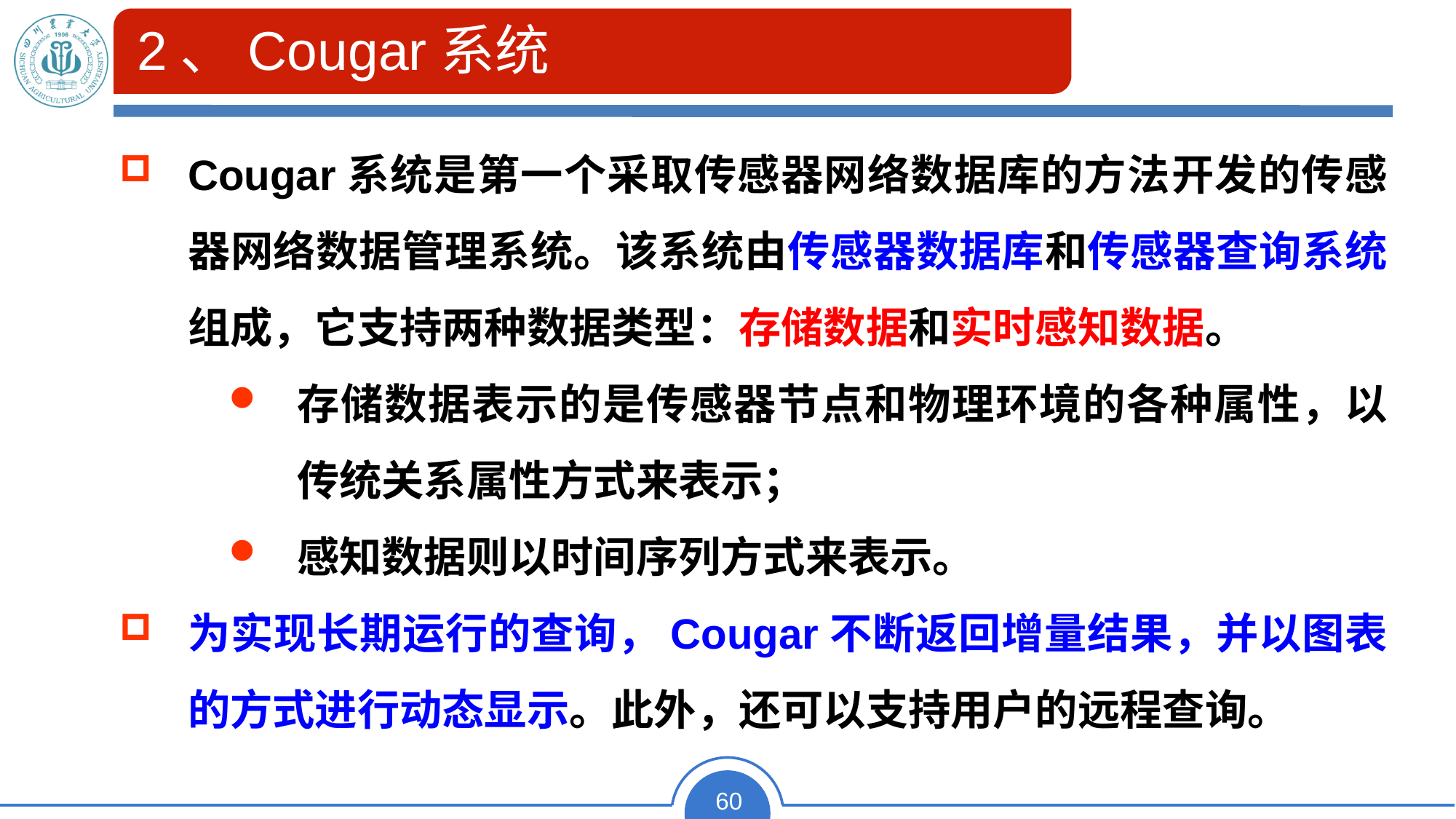

# 2、Cougar系统
Cougar系统是第一个采取传感器网络数据库的方法开发的传感器网络数据管理系统。该系统由传感器数据库和传感器查询系统组成，它支持两种数据类型：存储数据和实时感知数据。
存储数据表示的是传感器节点和物理环境的各种属性，以传统关系属性方式来表示；
感知数据则以时间序列方式来表示。
为实现长期运行的查询，Cougar不断返回增量结果，并以图表的方式进行动态显示。此外，还可以支持用户的远程查询。